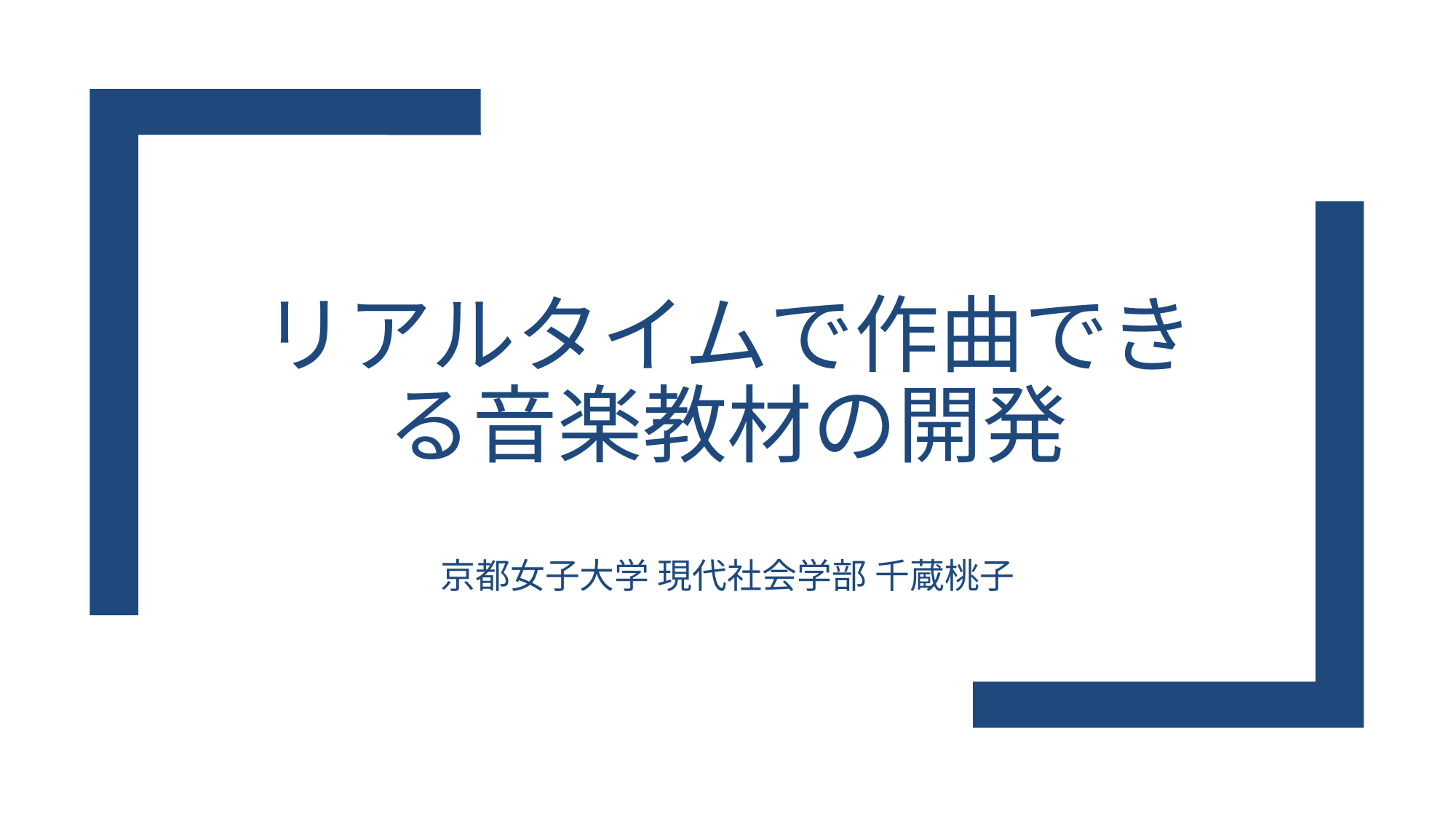

# リアルタイムで作曲できる音楽教材の開発
京都女子大学 現代社会学部 千蔵桃子